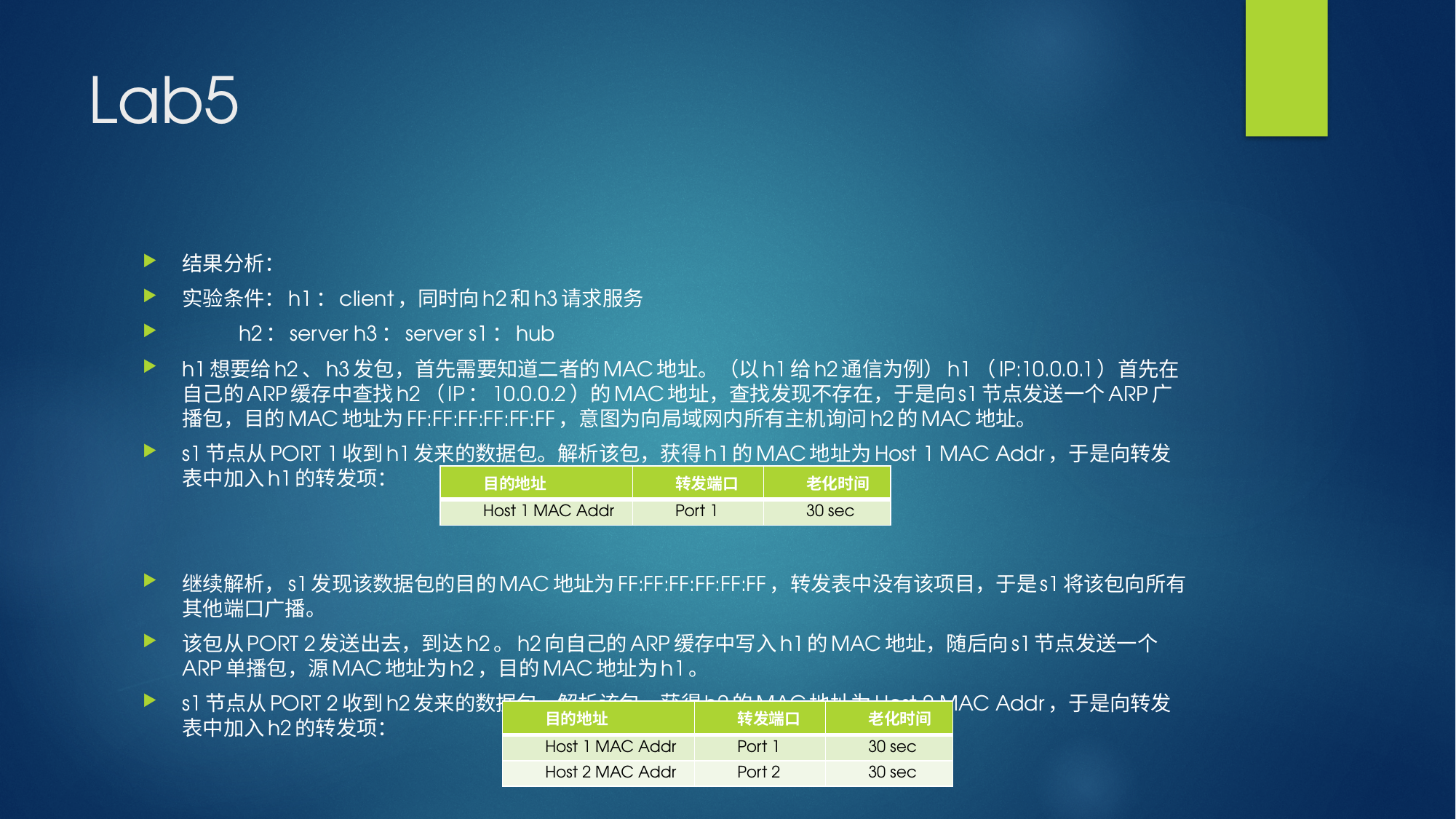

# Lab5
结果分析：
实验条件：h1：client，同时向h2和h3请求服务
          h2：server h3：server s1：hub
h1想要给h2、h3发包，首先需要知道二者的MAC地址。（以h1给h2通信为例）h1（IP:10.0.0.1）首先在自己的ARP缓存中查找h2（IP：10.0.0.2）的MAC地址，查找发现不存在，于是向s1节点发送一个ARP广播包，目的MAC地址为FF:FF:FF:FF:FF:FF，意图为向局域网内所有主机询问h2的MAC地址。
s1节点从PORT 1收到h1发来的数据包。解析该包，获得h1的MAC地址为Host 1 MAC Addr，于是向转发表中加入h1的转发项：

继续解析，s1发现该数据包的目的MAC地址为FF:FF:FF:FF:FF:FF，转发表中没有该项目，于是s1将该包向所有其他端口广播。
该包从PORT 2发送出去，到达h2。h2向自己的ARP缓存中写入h1的MAC地址，随后向s1节点发送一个ARP单播包，源MAC地址为h2，目的MAC地址为h1。
s1节点从PORT 2收到h2发来的数据包。解析该包，获得h2的MAC地址为Host 2 MAC Addr，于是向转发表中加入h2的转发项：

| 目的地址 | 转发端口 | 老化时间 |
| --- | --- | --- |
| Host 1 MAC Addr | Port 1 | 30 sec |
| 目的地址 | 转发端口 | 老化时间 |
| --- | --- | --- |
| Host 1 MAC Addr | Port 1 | 30 sec |
| Host 2 MAC Addr | Port 2 | 30 sec |